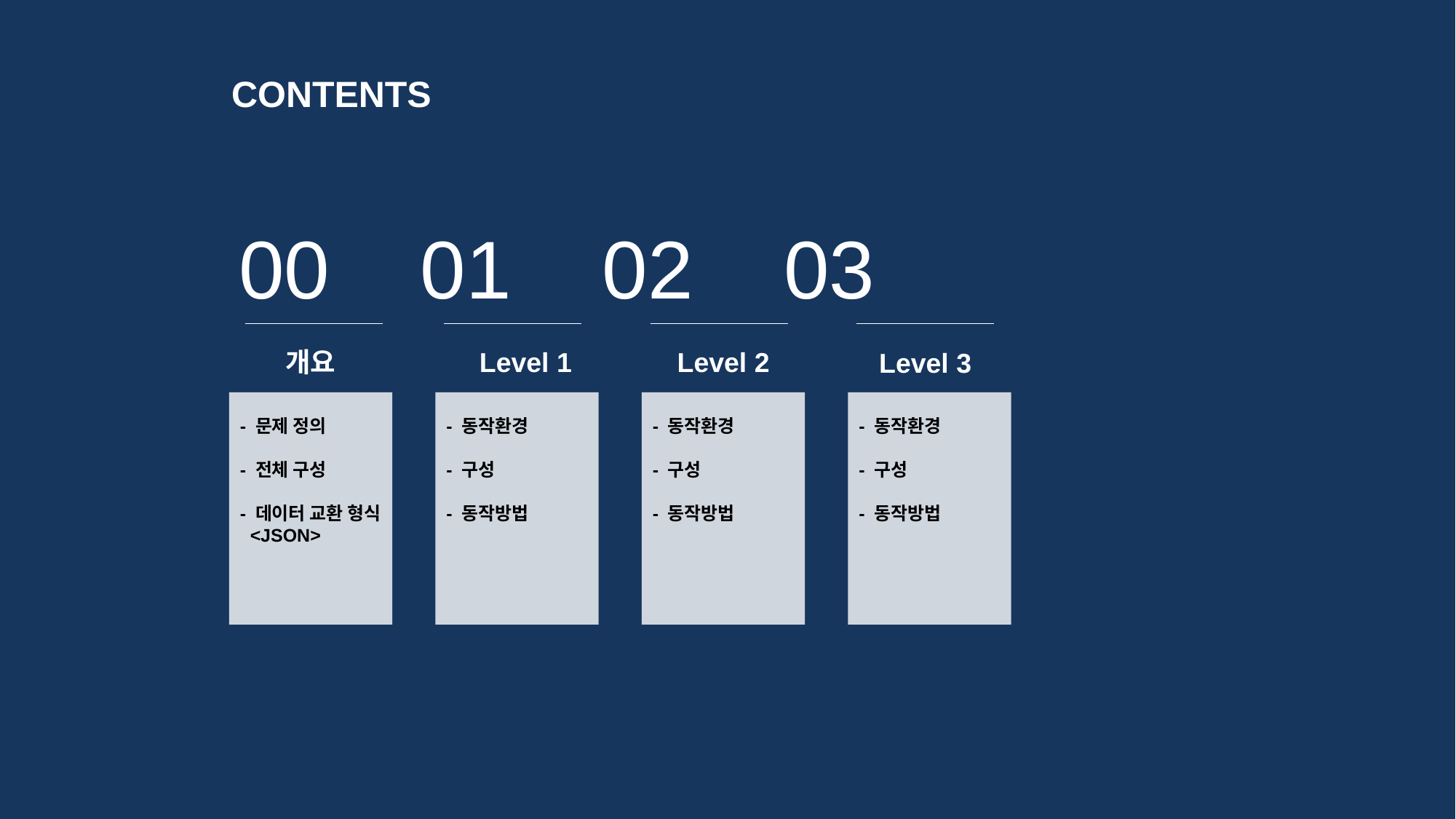

CONTENTS
00    01    02    03
개요
Level 1
Level 2
Level 3

- 문제 정의

- 전체 구성

- 데이터 교환 형식
  <JSON>
- 동작환경

- 구성

- 동작방법
- 동작환경

- 구성

- 동작방법
- 동작환경

- 구성

- 동작방법